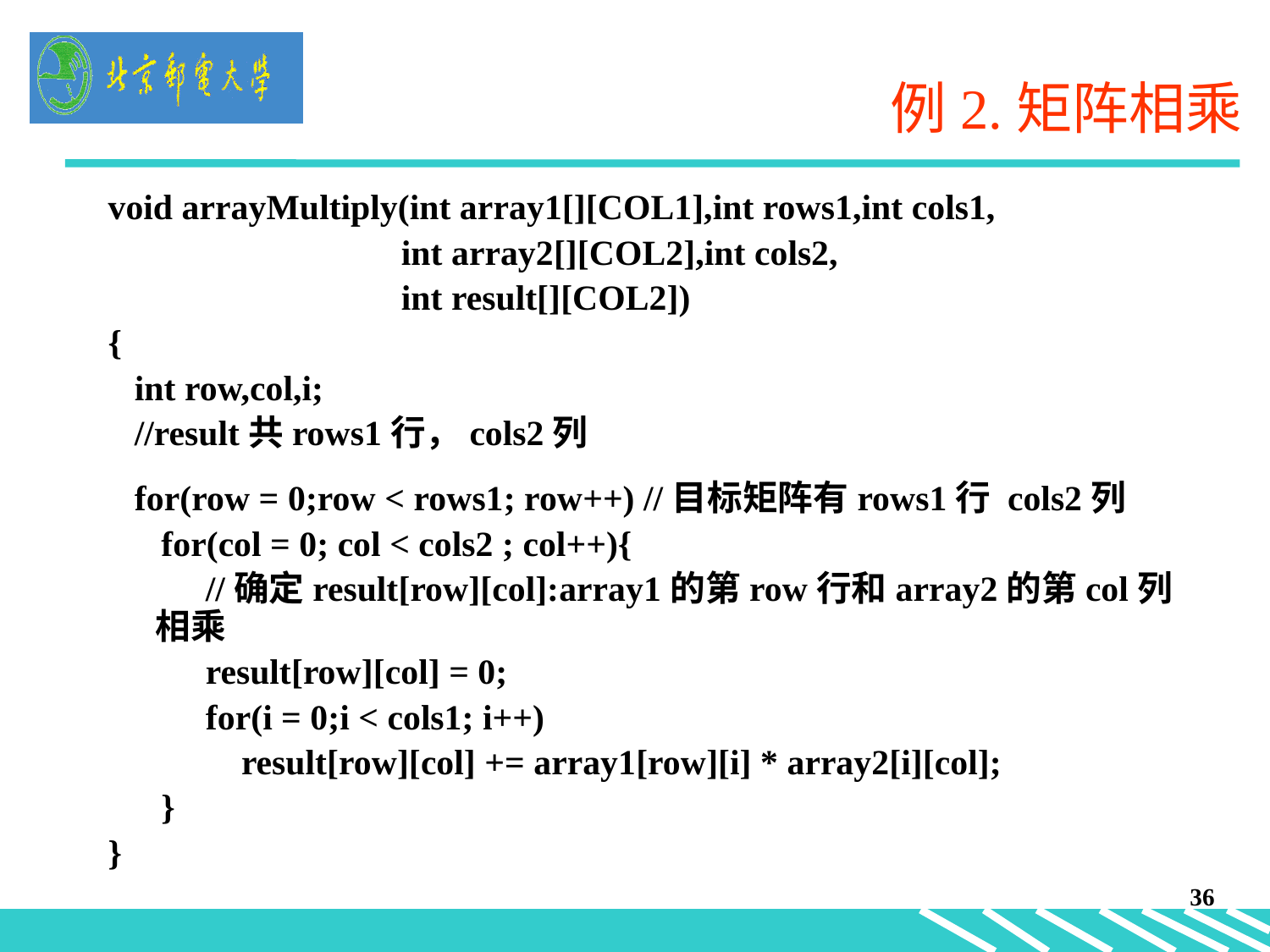

# 例2.矩阵相乘
void arrayMultiply(int array1[][COL1],int rows1,int cols1,
                                 int array2[][COL2],int cols2,
                                 int result[][COL2])
{
   int row,col,i;
   //result共rows1行，cols2列

   for(row = 0;row < rows1; row++) //目标矩阵有rows1行 cols2列
      for(col = 0; col < cols2 ; col++){
           //确定result[row][col]:array1的第row行和array2的第col列相乘
           result[row][col] = 0;
           for(i = 0;i < cols1; i++)
               result[row][col] += array1[row][i] * array2[i][col];
      }
}
36